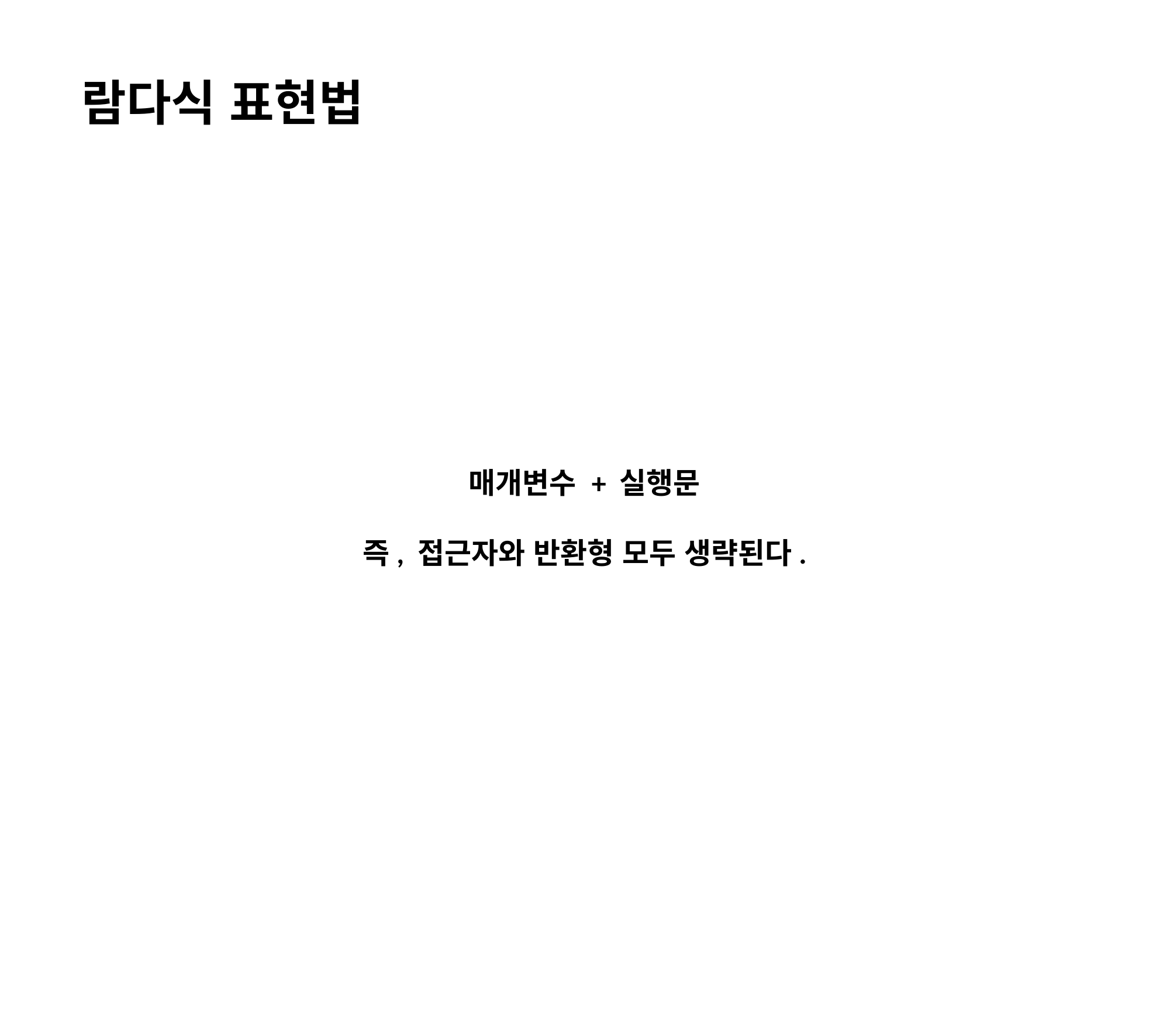

람다식 표현법
매개변수 + 실행문

즉, 접근자와 반환형 모두 생략된다.